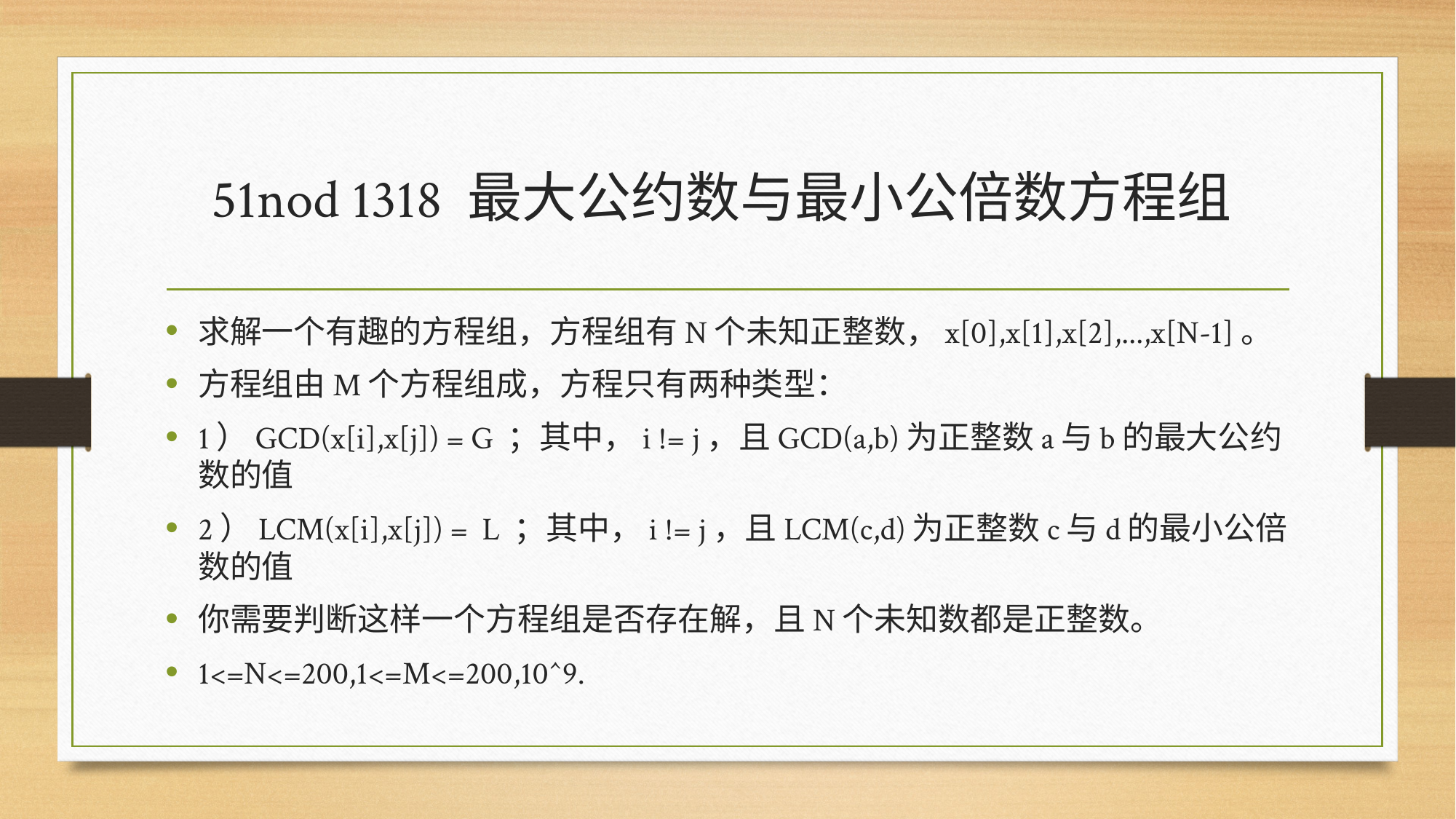

# 51nod 1318 最大公约数与最小公倍数方程组
求解一个有趣的方程组，方程组有N个未知正整数，x[0],x[1],x[2],...,x[N-1]。
方程组由M个方程组成，方程只有两种类型：
1）GCD(x[i],x[j]) = G ；其中，i != j，且GCD(a,b)为正整数a与b的最大公约数的值
2）LCM(x[i],x[j]) =  L ；其中，i != j，且LCM(c,d)为正整数c与d的最小公倍数的值
你需要判断这样一个方程组是否存在解，且N个未知数都是正整数。
1<=N<=200,1<=M<=200,10^9.